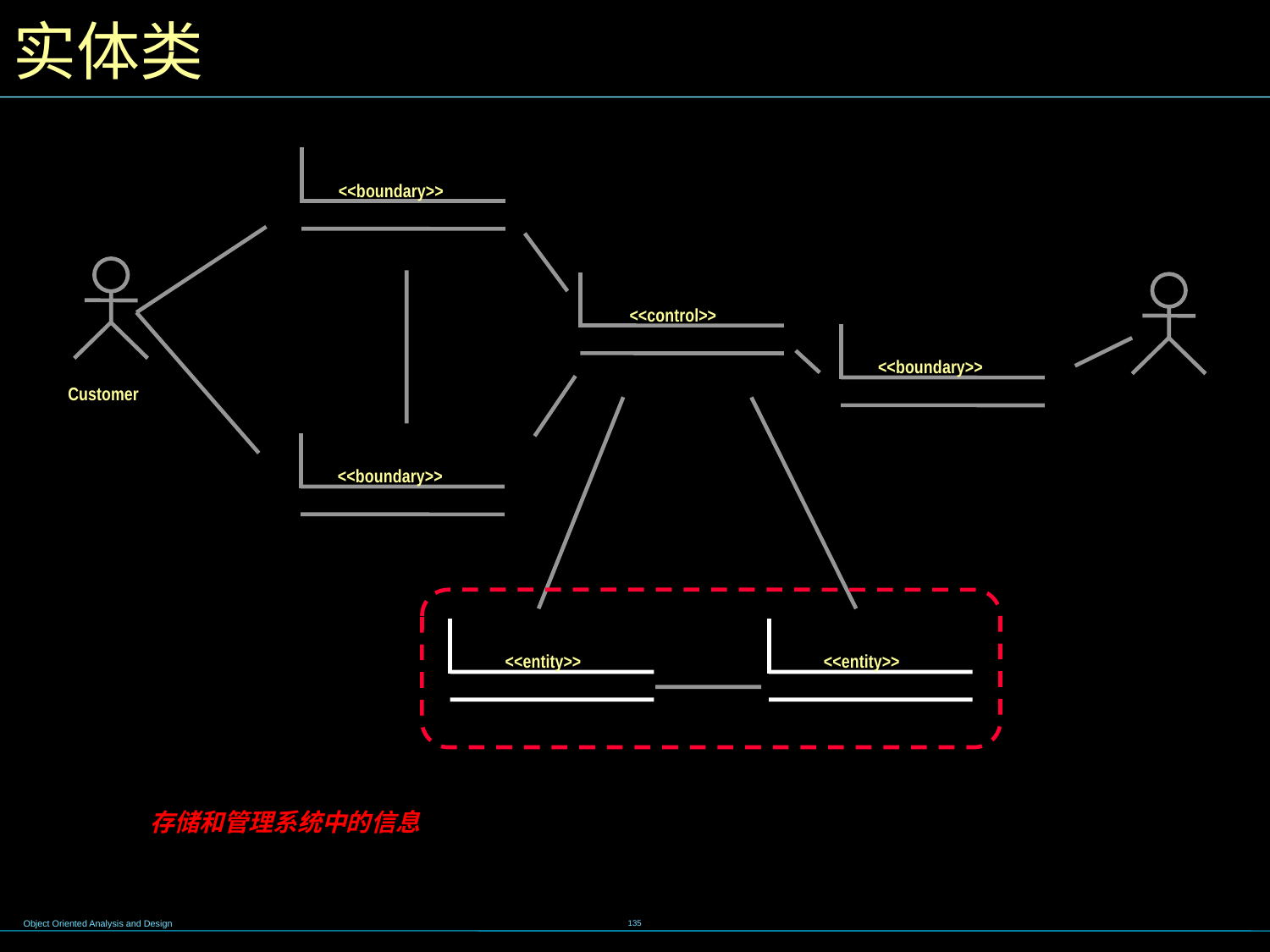

# 实体类

<<boundary>>

<<control>>

<<boundary>>

Customer

<<boundary>>

<<entity>>
<<entity>>

存储和管理系统中的信息